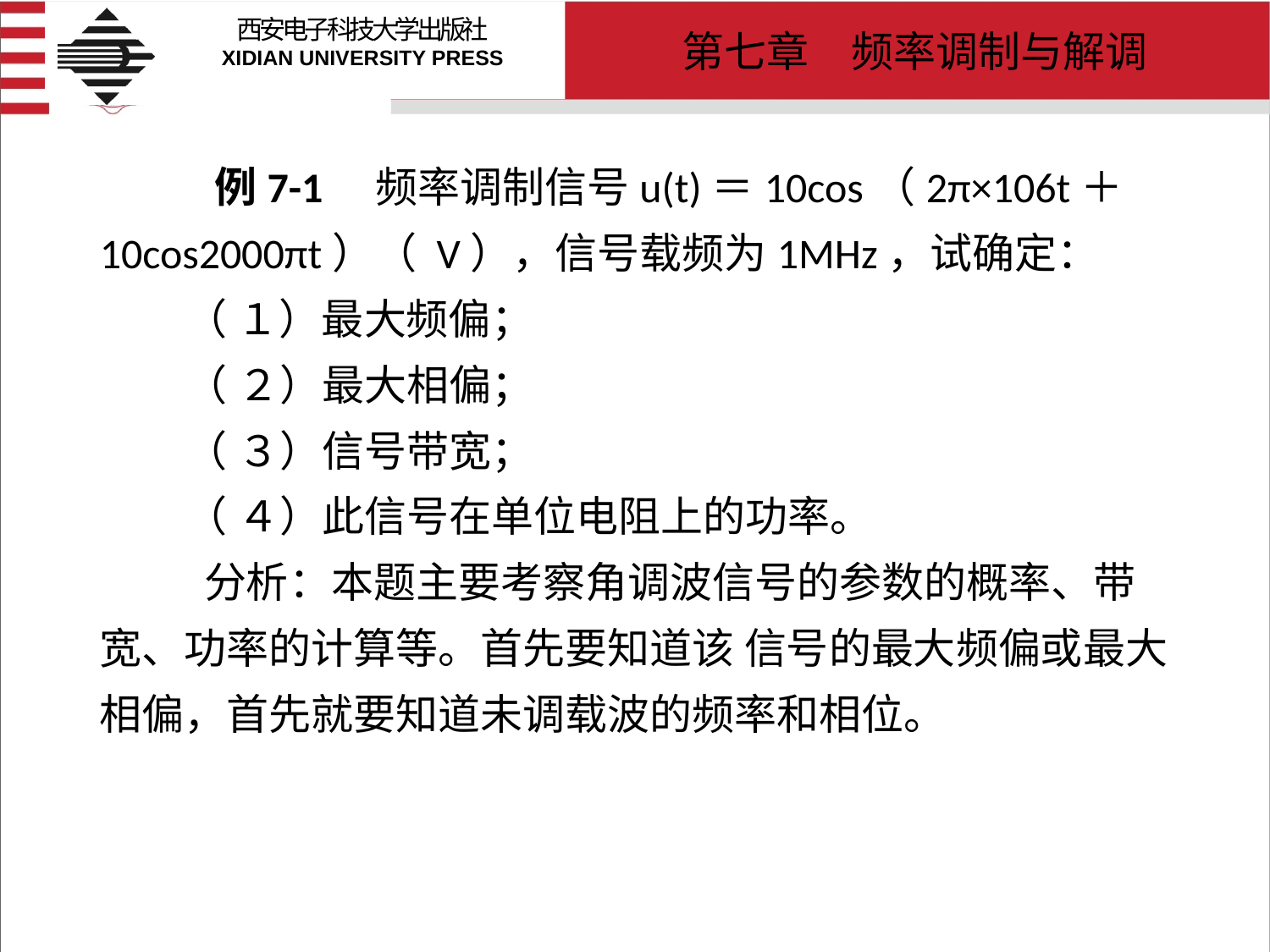

# 例7-1　频率调制信号u(t)＝10cos（2π×106t＋10cos2000πt）（ V），信号载频为1MHz，试确定： （ １）最大频偏； （ ２）最大相偏； （ ３）信号带宽； （ ４）此信号在单位电阻上的功率。 分析：本题主要考察角调波信号的参数的概率、带宽、功率的计算等。首先要知道该 信号的最大频偏或最大相偏，首先就要知道未调载波的频率和相位。